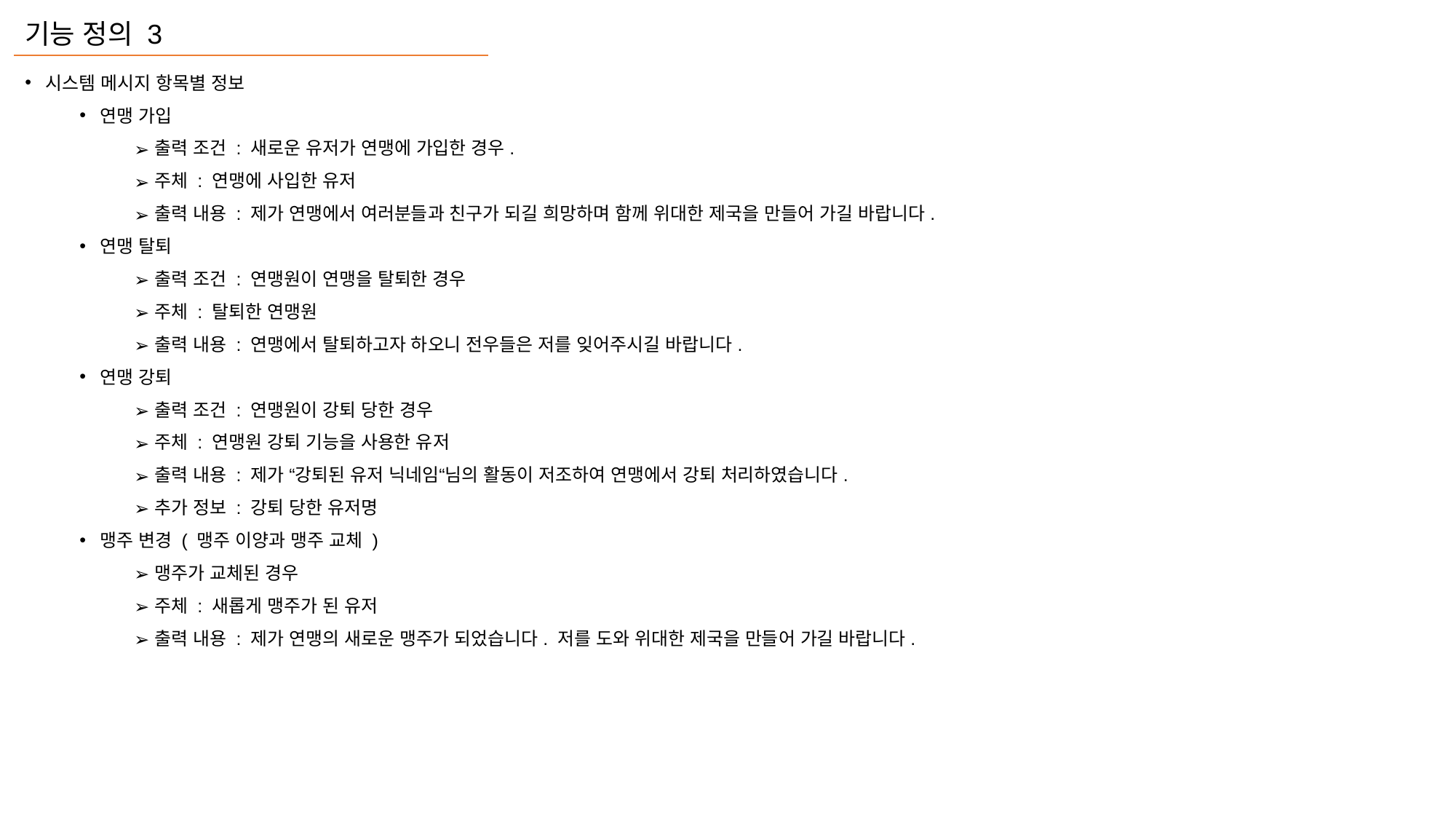

기능 정의 3
시스템 메시지 항목별 정보
연맹 가입
출력 조건 : 새로운 유저가 연맹에 가입한 경우.
주체 : 연맹에 사입한 유저
출력 내용 : 제가 연맹에서 여러분들과 친구가 되길 희망하며 함께 위대한 제국을 만들어 가길 바랍니다.
연맹 탈퇴
출력 조건 : 연맹원이 연맹을 탈퇴한 경우
주체 : 탈퇴한 연맹원
출력 내용 : 연맹에서 탈퇴하고자 하오니 전우들은 저를 잊어주시길 바랍니다.
연맹 강퇴
출력 조건 : 연맹원이 강퇴 당한 경우
주체 : 연맹원 강퇴 기능을 사용한 유저
출력 내용 : 제가 “강퇴된 유저 닉네임“님의 활동이 저조하여 연맹에서 강퇴 처리하였습니다.
추가 정보 : 강퇴 당한 유저명
맹주 변경 ( 맹주 이양과 맹주 교체 )
맹주가 교체된 경우
주체 : 새롭게 맹주가 된 유저
출력 내용 : 제가 연맹의 새로운 맹주가 되었습니다. 저를 도와 위대한 제국을 만들어 가길 바랍니다.